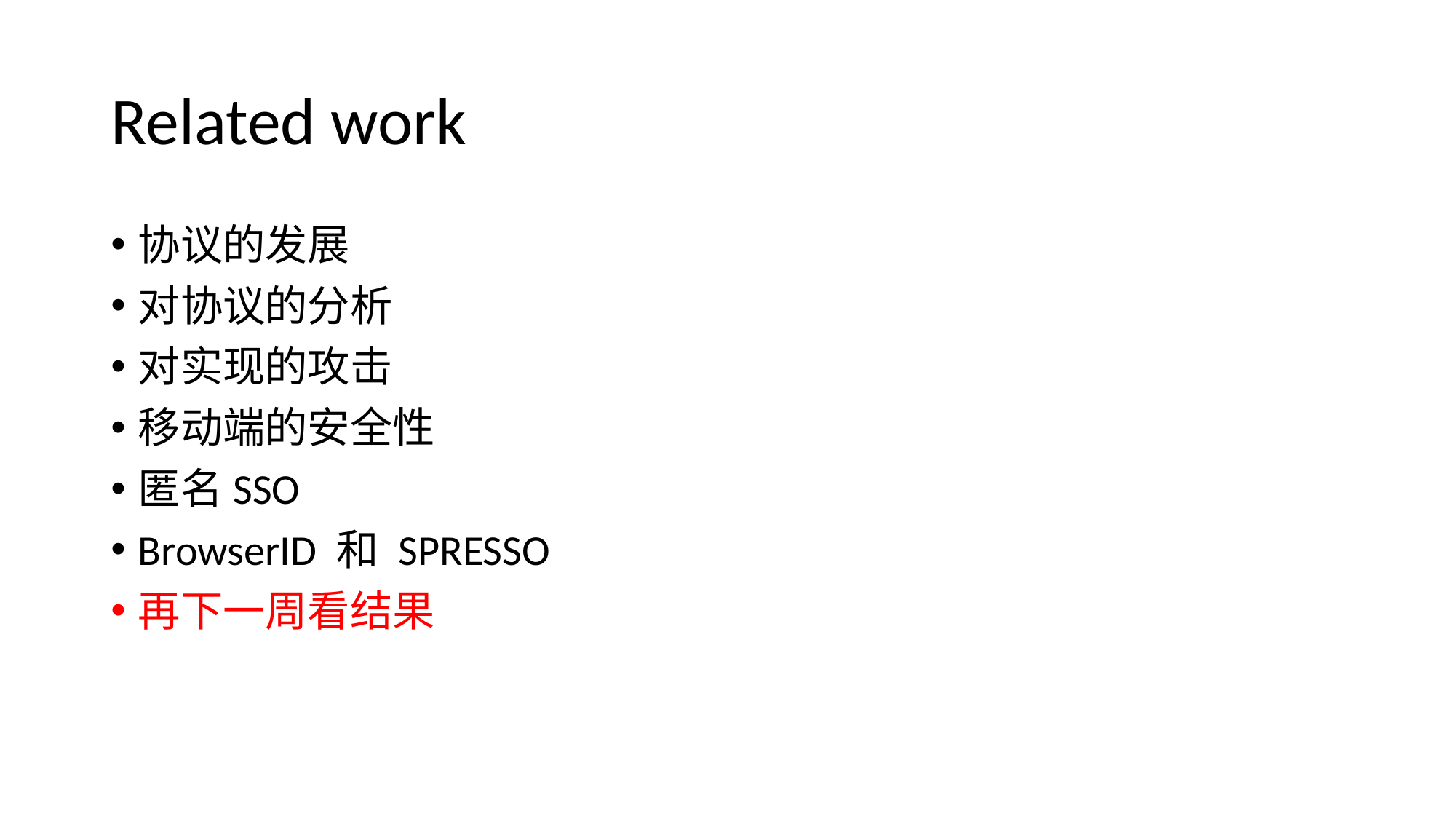

# Related work
协议的发展
对协议的分析
对实现的攻击
移动端的安全性
匿名SSO
BrowserID 和 SPRESSO
再下一周看结果